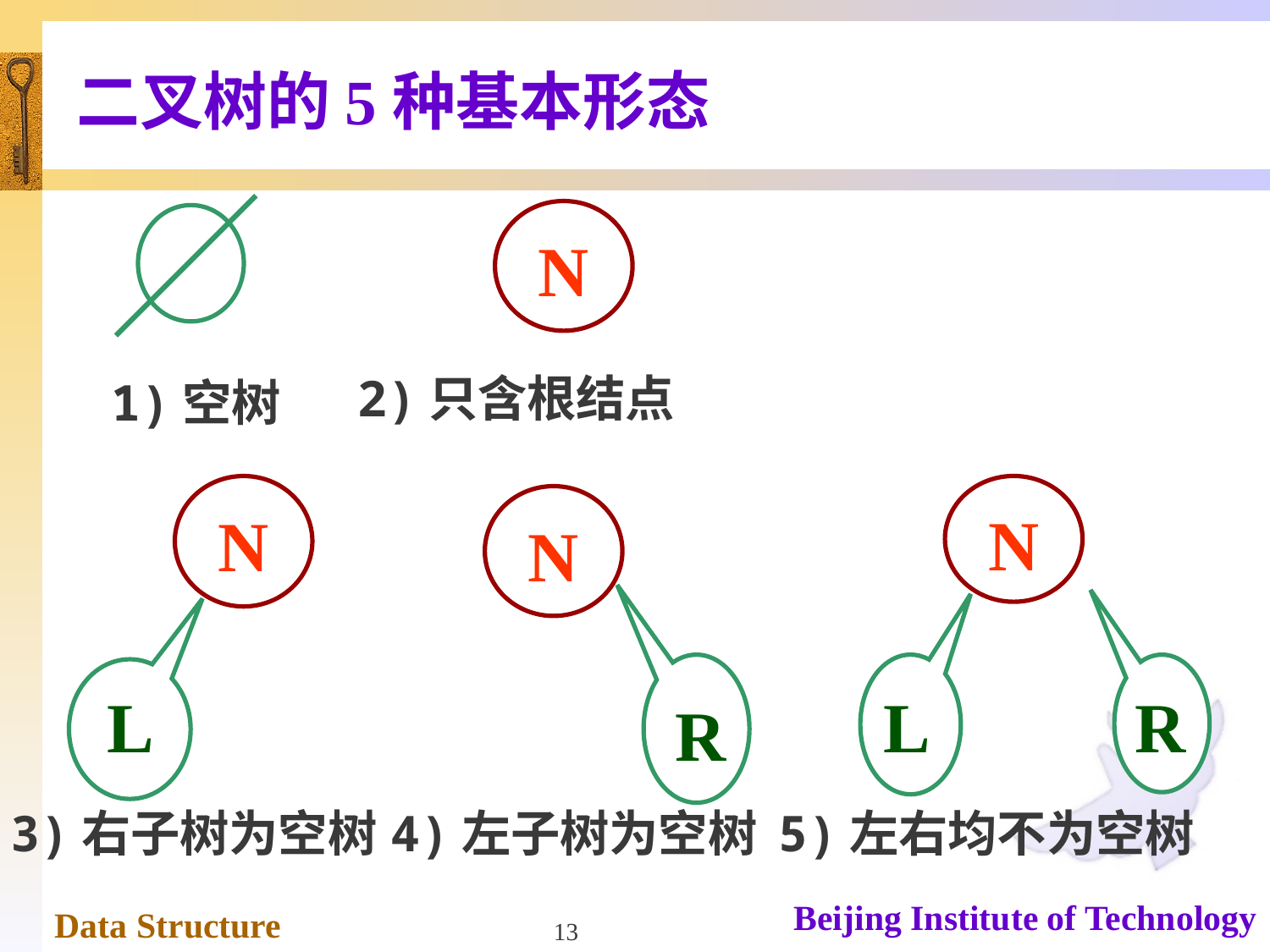

# 二叉树的5种基本形态

1)空树
N
2)只含根结点
N

L
3)右子树为空树
N

L
R
5)左右均不为空树
N

R
4)左子树为空树
13